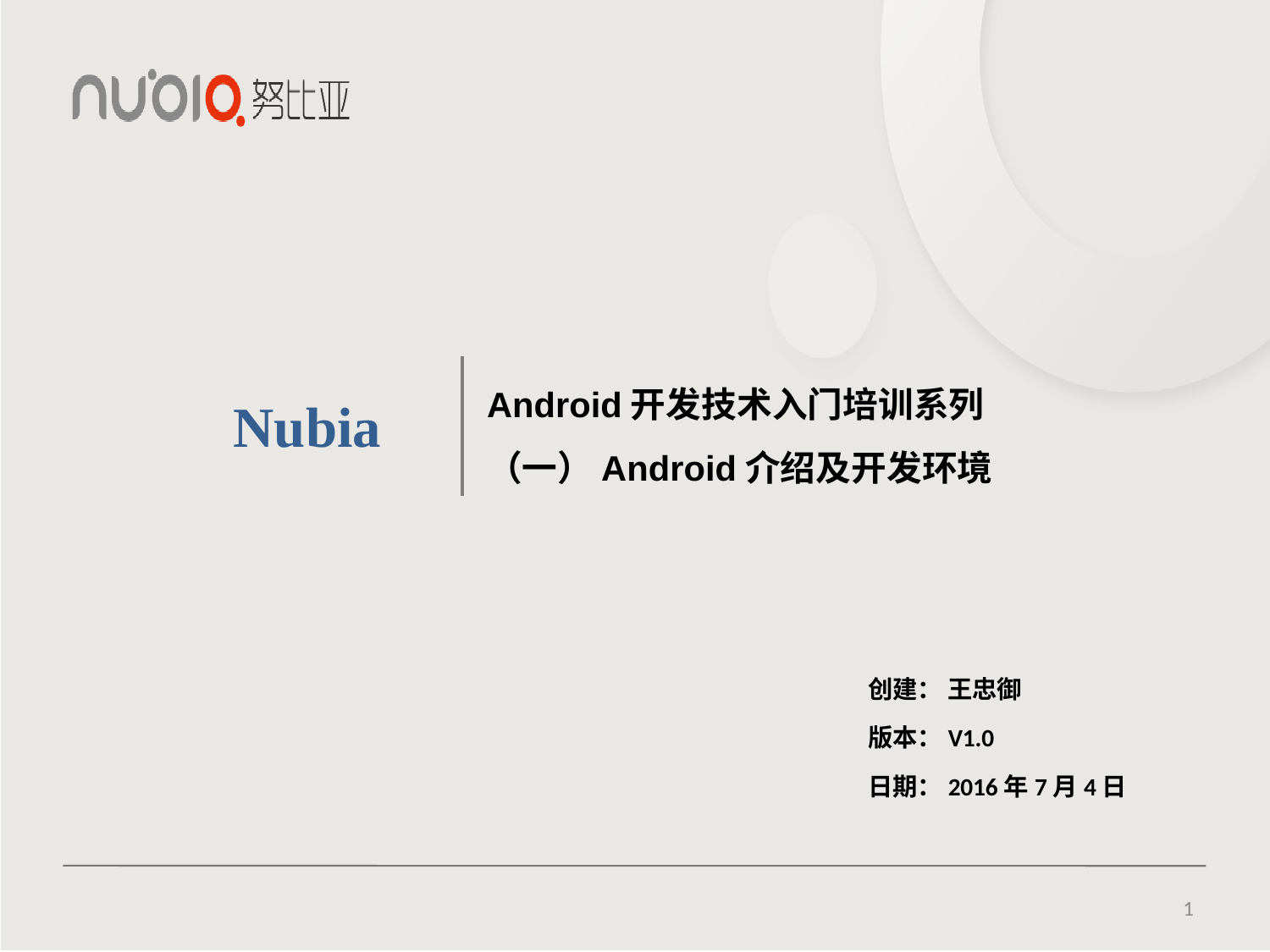

Android开发技术入门培训系列
（一）Android介绍及开发环境

				创建： 王忠御

				版本：V1.0

				日期：2016年7月4日
Nubia

1